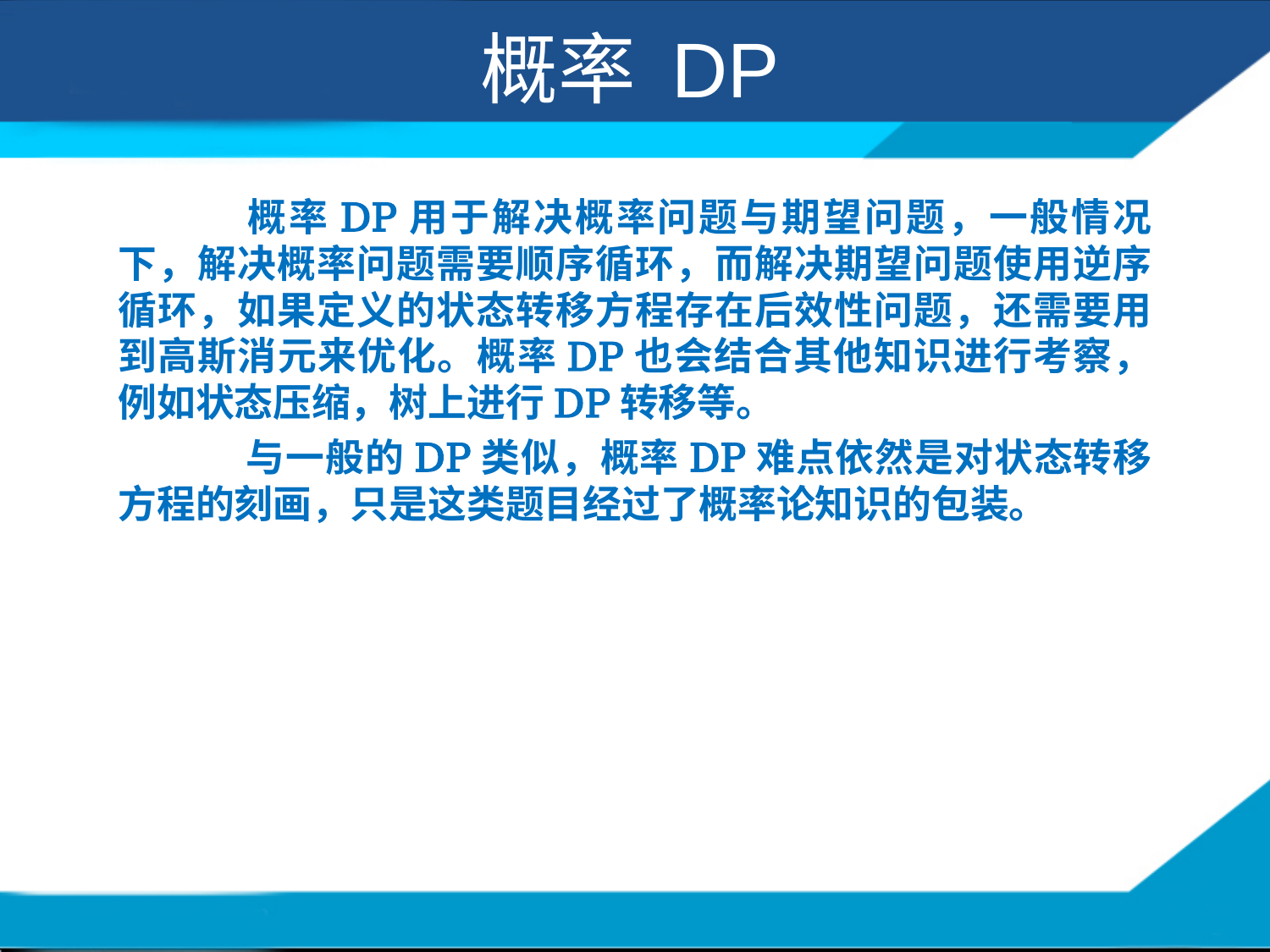

概率 DP
	概率DP用于解决概率问题与期望问题，一般情况下，解决概率问题需要顺序循环，而解决期望问题使用逆序循环，如果定义的状态转移方程存在后效性问题，还需要用到高斯消元来优化。概率DP也会结合其他知识进行考察，例如状态压缩，树上进行DP转移等。
	与一般的DP类似，概率DP难点依然是对状态转移方程的刻画，只是这类题目经过了概率论知识的包装。